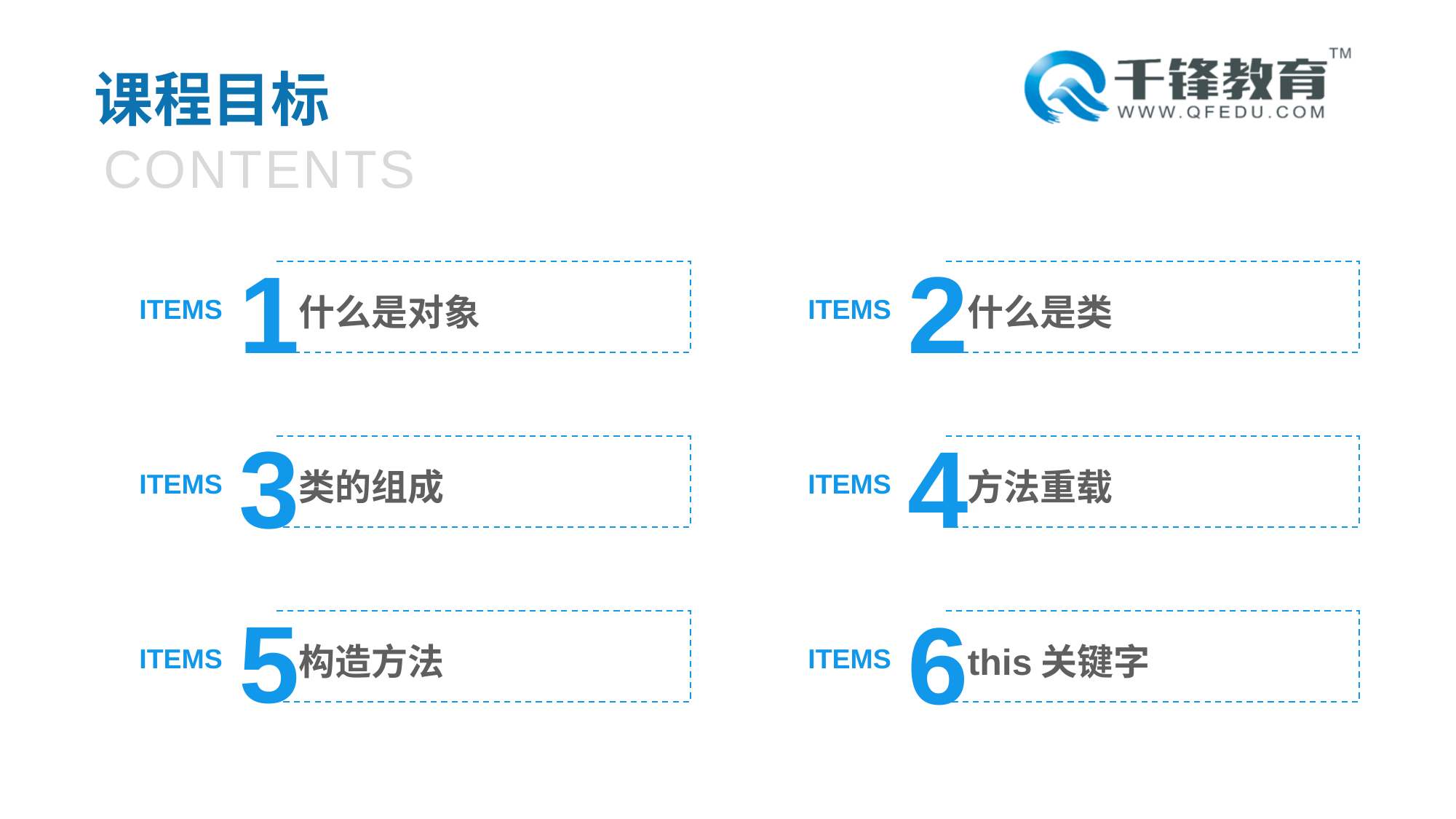

课程目标
CONTENTS
1
什么是对象
ITEMS
2
什么是类
ITEMS
3
类的组成
ITEMS
4
方法重载
ITEMS
5
构造方法
ITEMS
6
this关键字
ITEMS